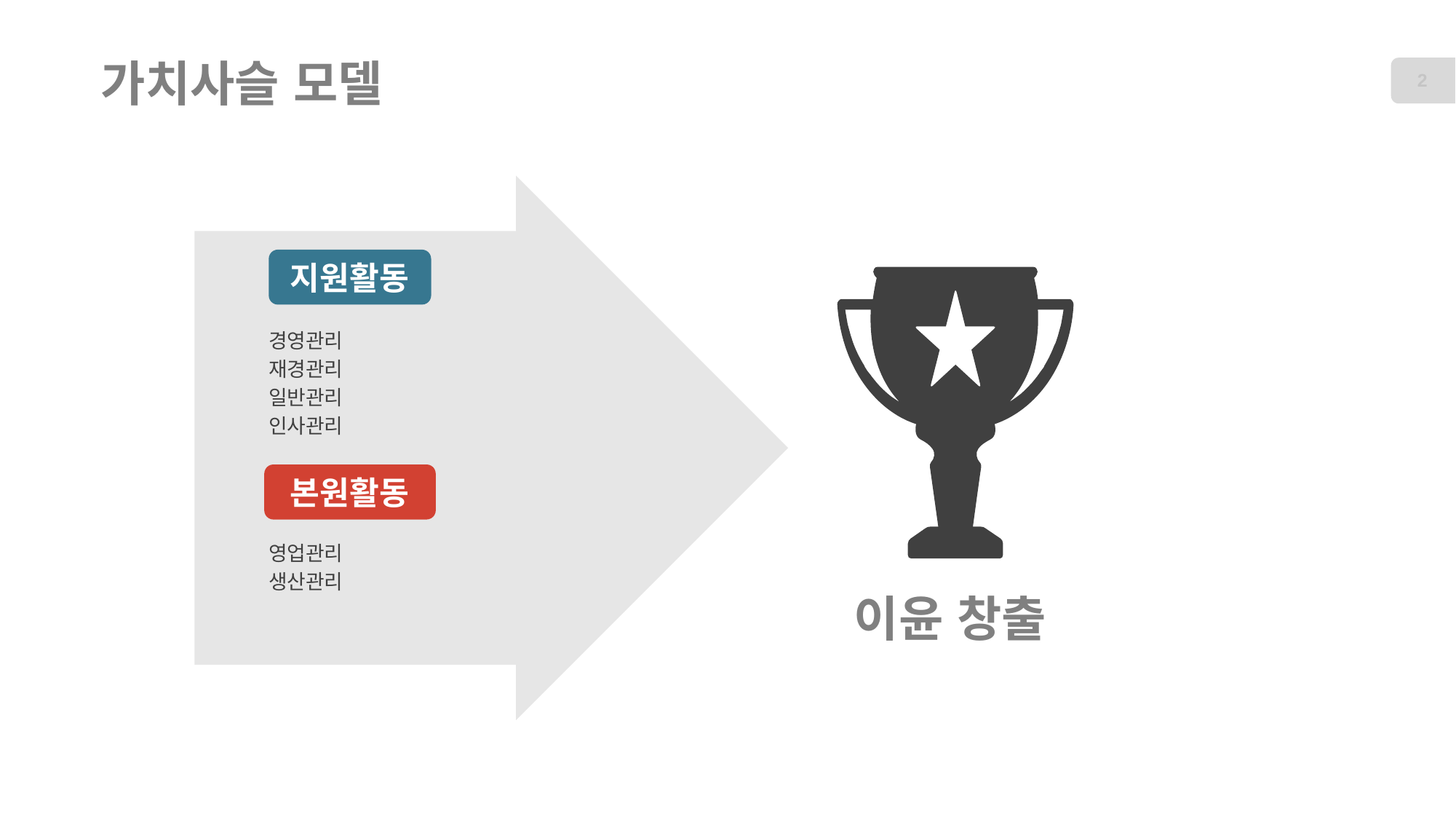

# 가치사슬 모델
2

지원활동

경영관리
재경관리
일반관리
인사관리
본원활동
영업관리
생산관리
이윤 창출